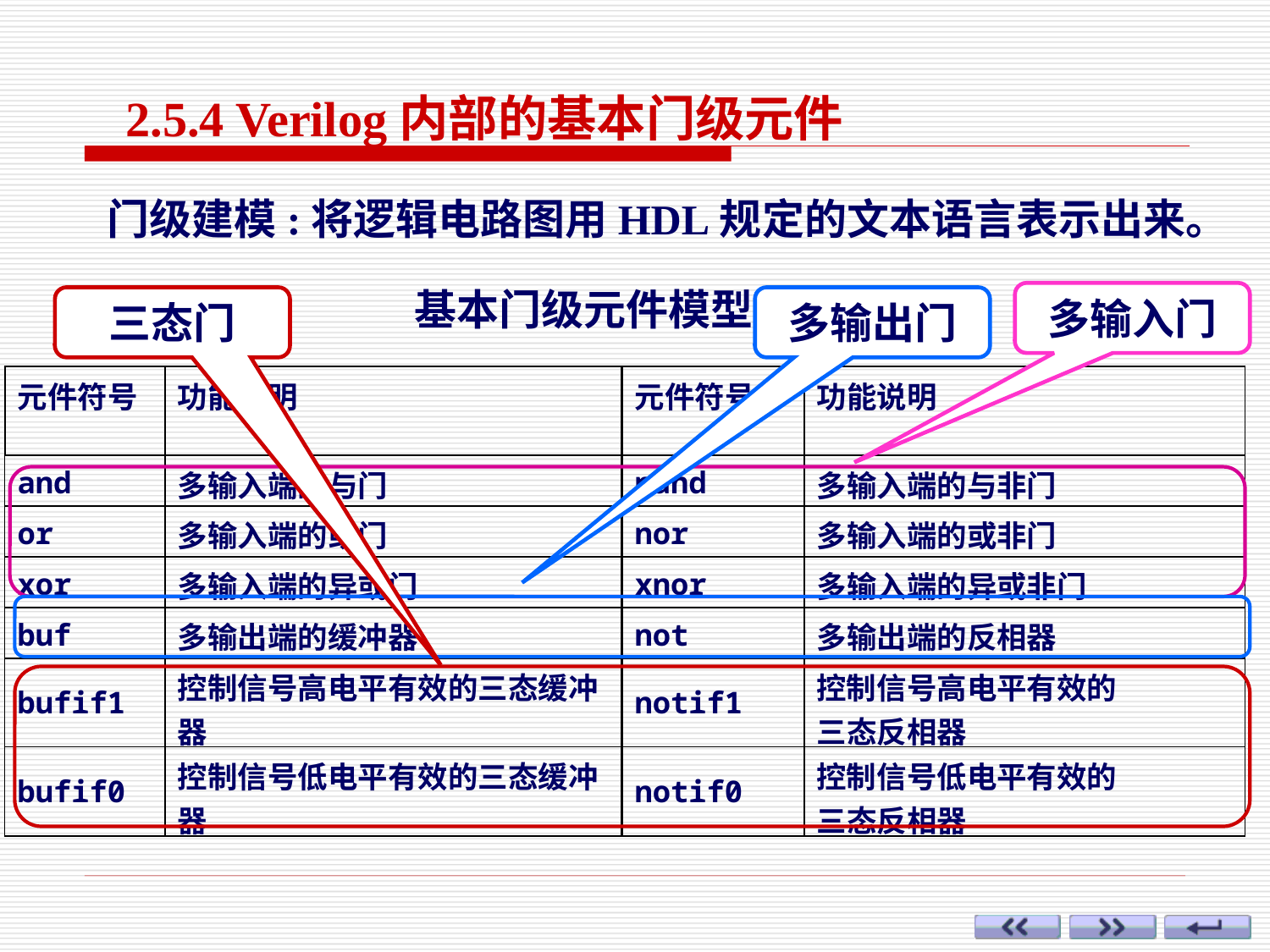

2.5.4 Verilog内部的基本门级元件
门级建模:将逻辑电路图用HDL规定的文本语言表示出来。
基本门级元件模型
多输入门
三态门
多输出门
| 元件符号 | 功能说明 | 元件符号 | 功能说明 |
| --- | --- | --- | --- |
| and | 多输入端的与门 | nand | 多输入端的与非门 |
| or | 多输入端的或门 | nor | 多输入端的或非门 |
| xor | 多输入端的异或门 | xnor | 多输入端的异或非门 |
| buf | 多输出端的缓冲器 | not | 多输出端的反相器 |
| bufif1 | 控制信号高电平有效的三态缓冲器 | notif1 | 控制信号高电平有效的 三态反相器 |
| bufif0 | 控制信号低电平有效的三态缓冲器 | notif0 | 控制信号低电平有效的 三态反相器 |